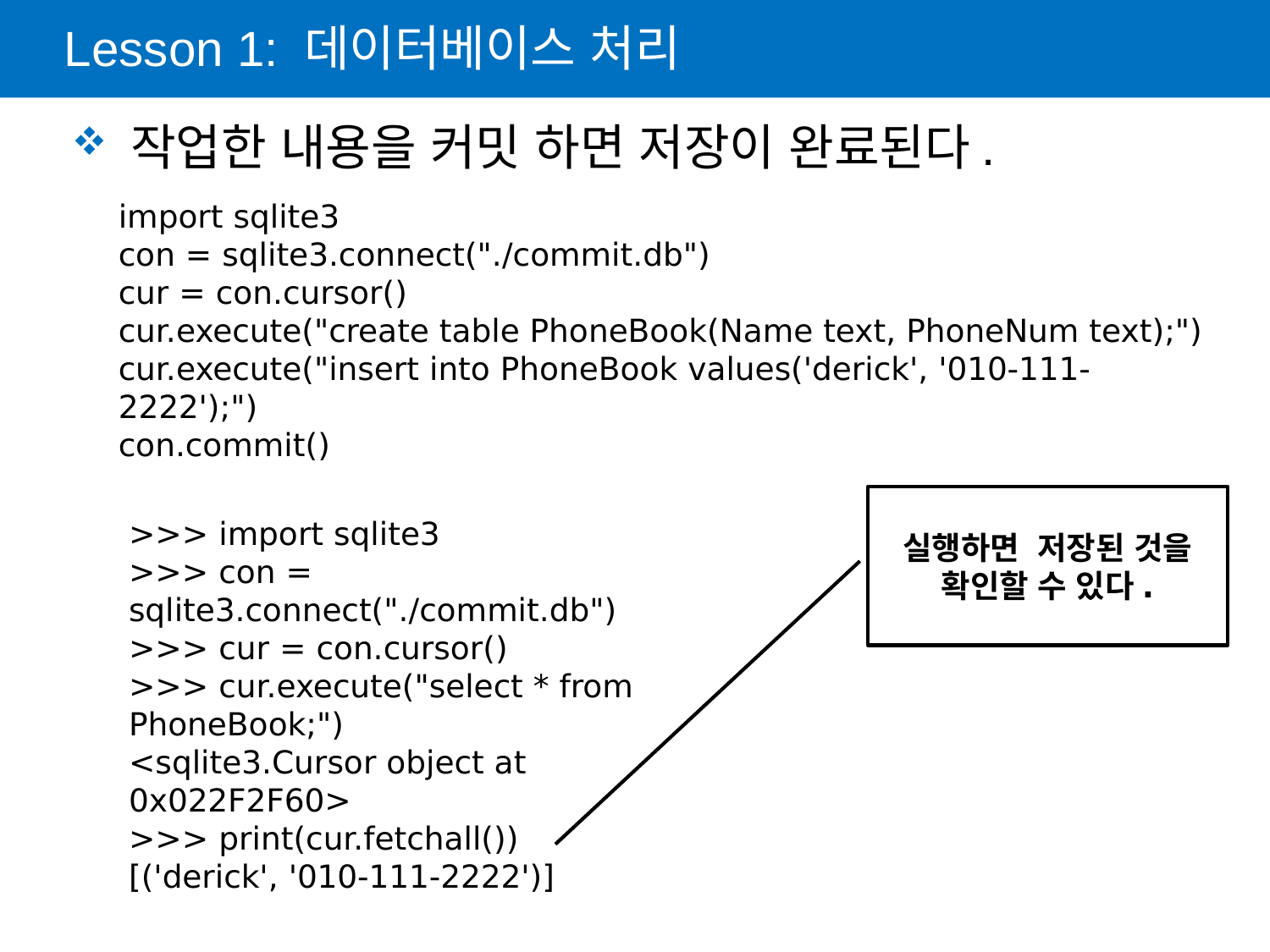

# Lesson 1: 데이터베이스 처리
 작업한 내용을 커밋 하면 저장이 완료된다.
import sqlite3
con = sqlite3.connect("./commit.db")
cur = con.cursor()
cur.execute("create table PhoneBook(Name text, PhoneNum text);")
cur.execute("insert into PhoneBook values('derick', '010-111-2222');")
con.commit()
실행하면  저장된 것을 확인할 수 있다.
>>> import sqlite3
>>> con = sqlite3.connect("./commit.db")
>>> cur = con.cursor()
>>> cur.execute("select * from PhoneBook;")
<sqlite3.Cursor object at 0x022F2F60>
>>> print(cur.fetchall())
[('derick', '010-111-2222')]